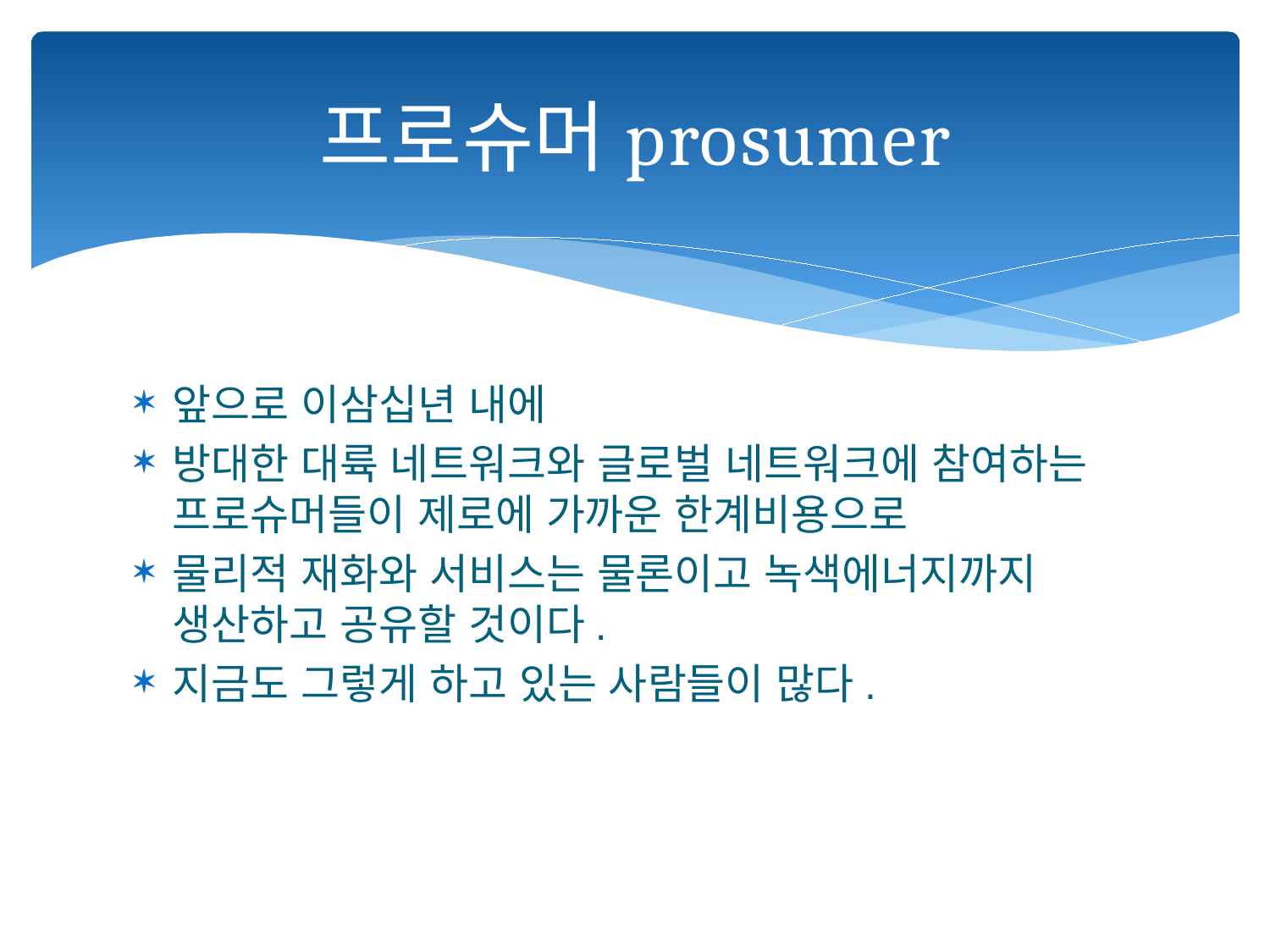

# 프로슈머prosumer
앞으로 이삼십년 내에
방대한 대륙 네트워크와 글로벌 네트워크에 참여하는 프로슈머들이 제로에 가까운 한계비용으로
물리적 재화와 서비스는 물론이고 녹색에너지까지 생산하고 공유할 것이다.
지금도 그렇게 하고 있는 사람들이 많다.